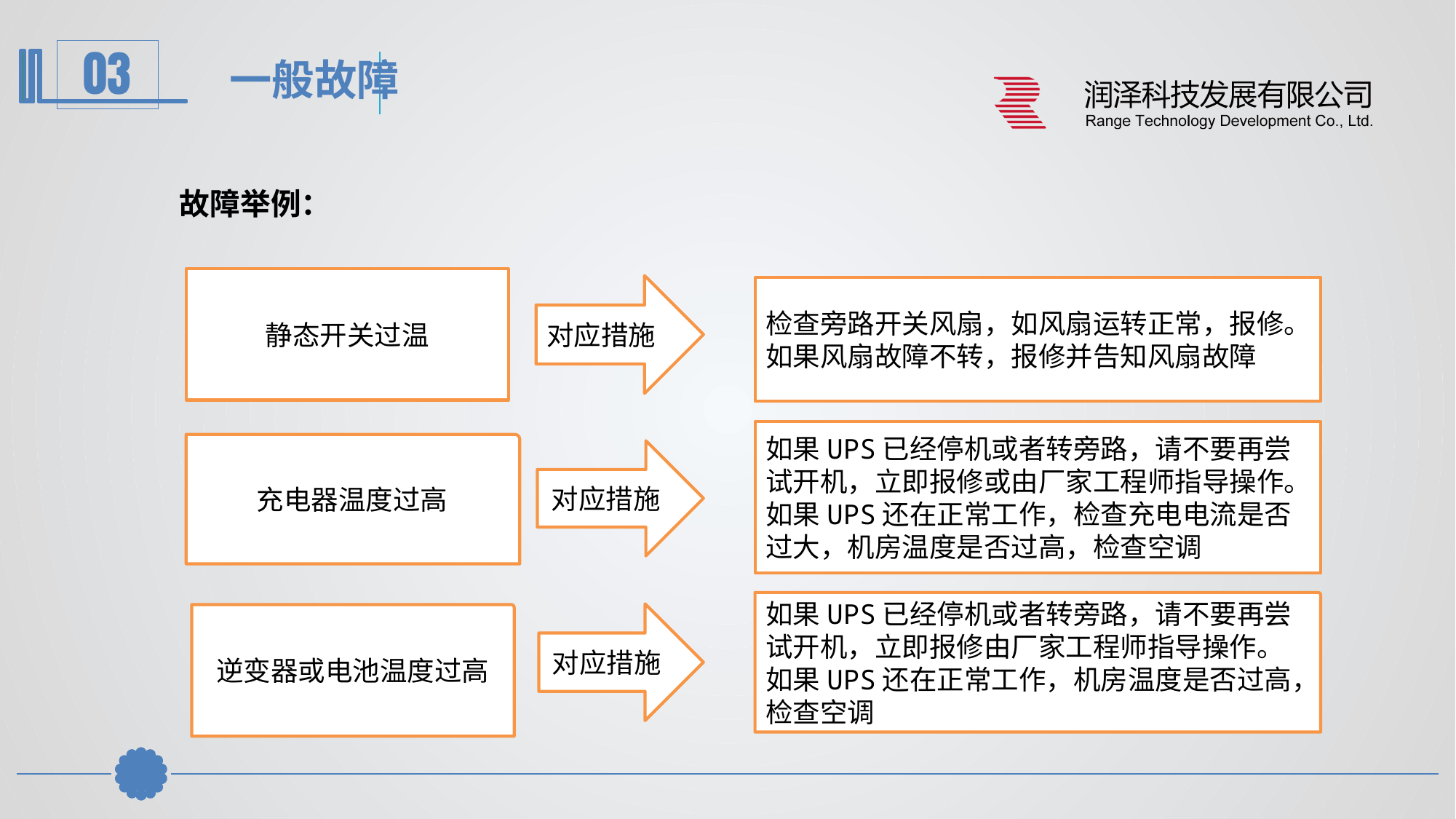

一般故障
故障举例：
静态开关过温
对应措施
检查旁路开关风扇，如风扇运转正常，报修。如果风扇故障不转，报修并告知风扇故障
如果UPS已经停机或者转旁路，请不要再尝试开机，立即报修或由厂家工程师指导操作。如果UPS还在正常工作，检查充电电流是否过大，机房温度是否过高，检查空调
充电器温度过高
对应措施
如果UPS已经停机或者转旁路，请不要再尝试开机，立即报修由厂家工程师指导操作。如果UPS还在正常工作，机房温度是否过高，检查空调
对应措施
逆变器或电池温度过高
9